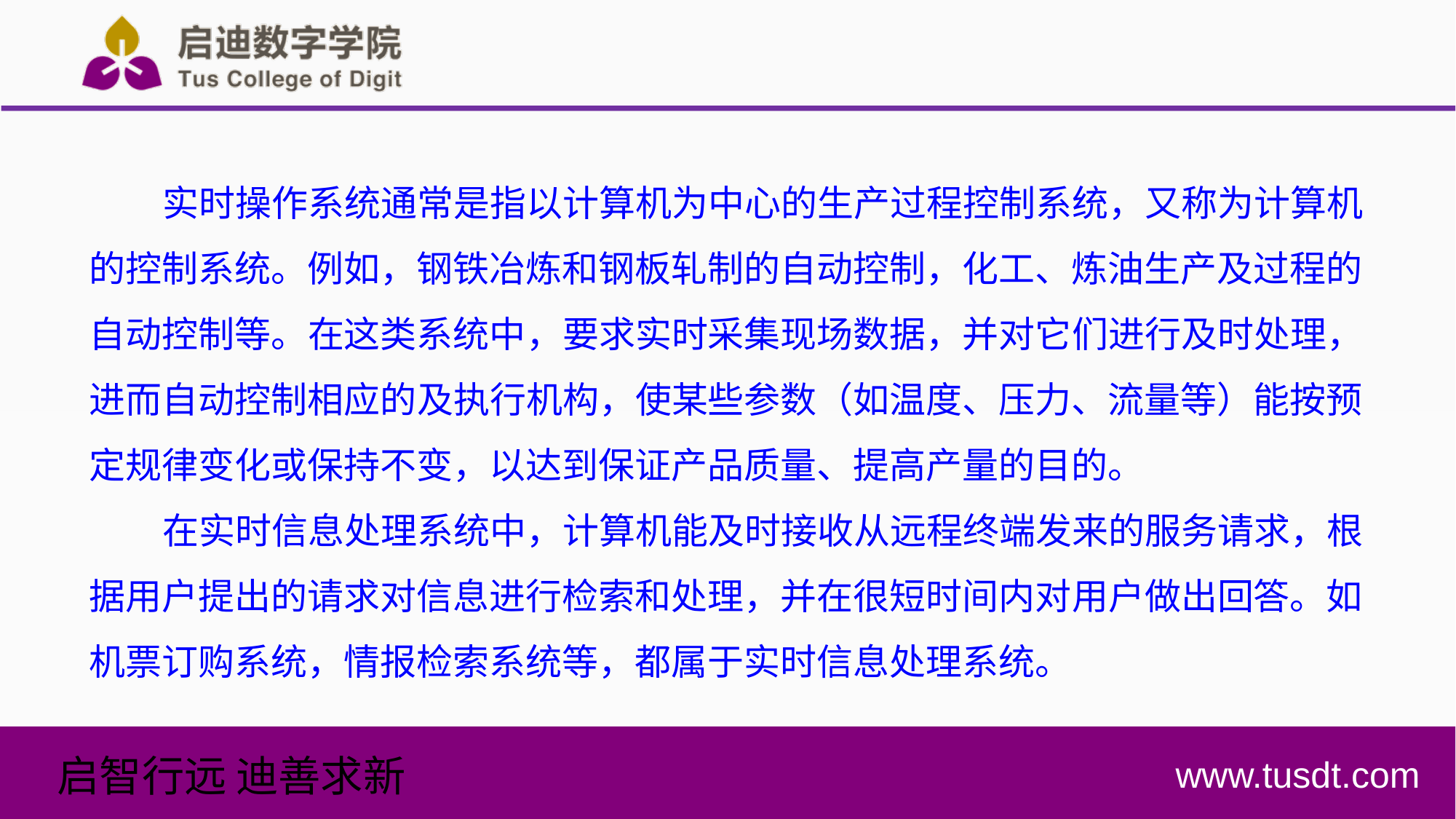

实时操作系统通常是指以计算机为中心的生产过程控制系统，又称为计算机的控制系统。例如，钢铁冶炼和钢板轧制的自动控制，化工、炼油生产及过程的自动控制等。在这类系统中，要求实时采集现场数据，并对它们进行及时处理，进而自动控制相应的及执行机构，使某些参数（如温度、压力、流量等）能按预定规律变化或保持不变，以达到保证产品质量、提高产量的目的。
在实时信息处理系统中，计算机能及时接收从远程终端发来的服务请求，根据用户提出的请求对信息进行检索和处理，并在很短时间内对用户做出回答。如机票订购系统，情报检索系统等，都属于实时信息处理系统。